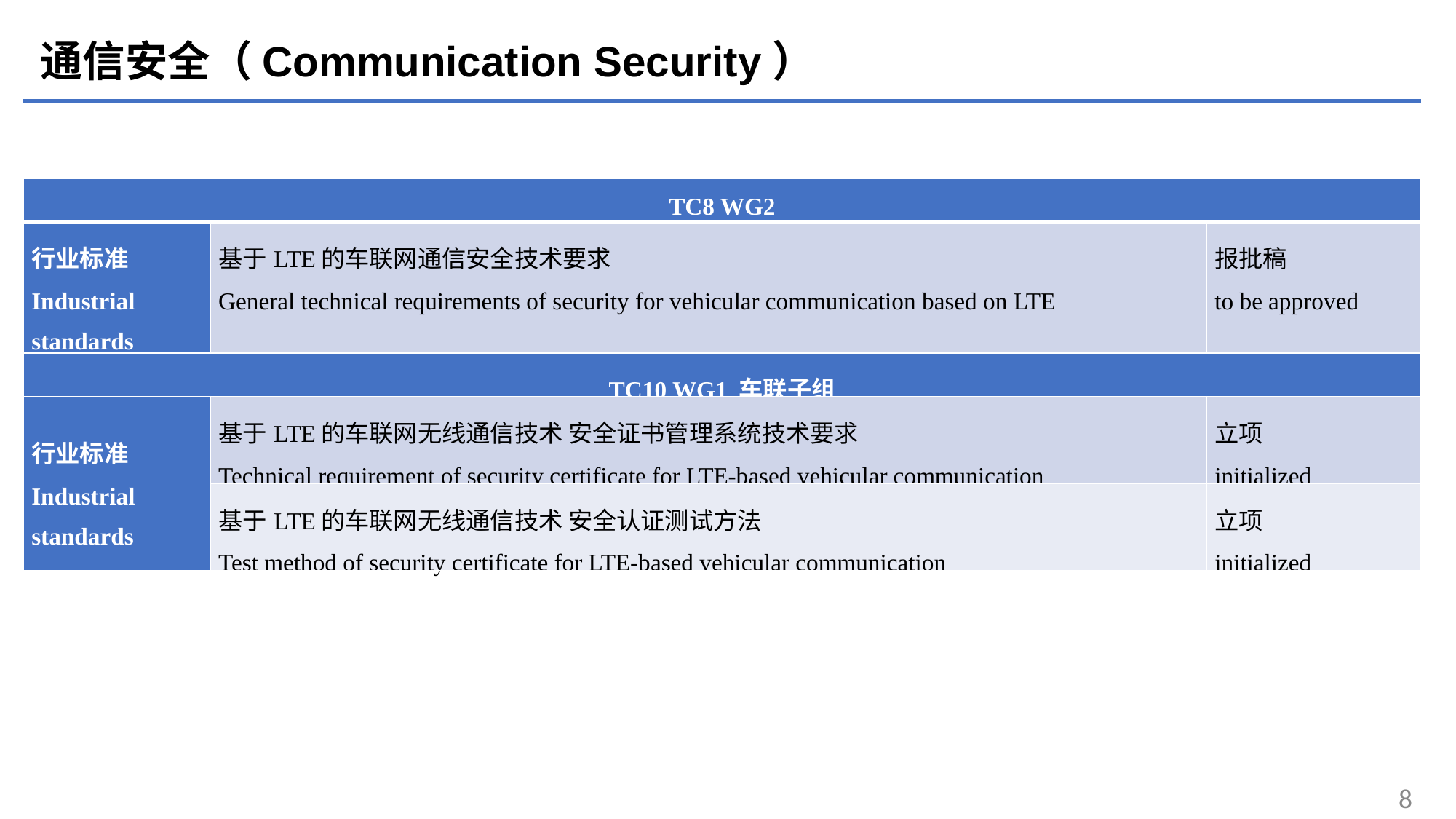

通信安全（Communication Security）
| TC8 WG2 |  |  |
| --- | --- | --- |
| 行业标准 Industrial standards | 基于LTE的车联网通信安全技术要求 General technical requirements of security for vehicular communication based on LTE | 报批稿 to be approved |
| TC10 WG1 车联子组 |  |  |
| 行业标准 Industrial standards | 基于LTE的车联网无线通信技术 安全证书管理系统技术要求 Technical requirement of security certificate for LTE-based vehicular communication | 立项 initialized |
|  | 基于LTE的车联网无线通信技术 安全认证测试方法 Test method of security certificate for LTE-based vehicular communication | 立项 initialized |
8